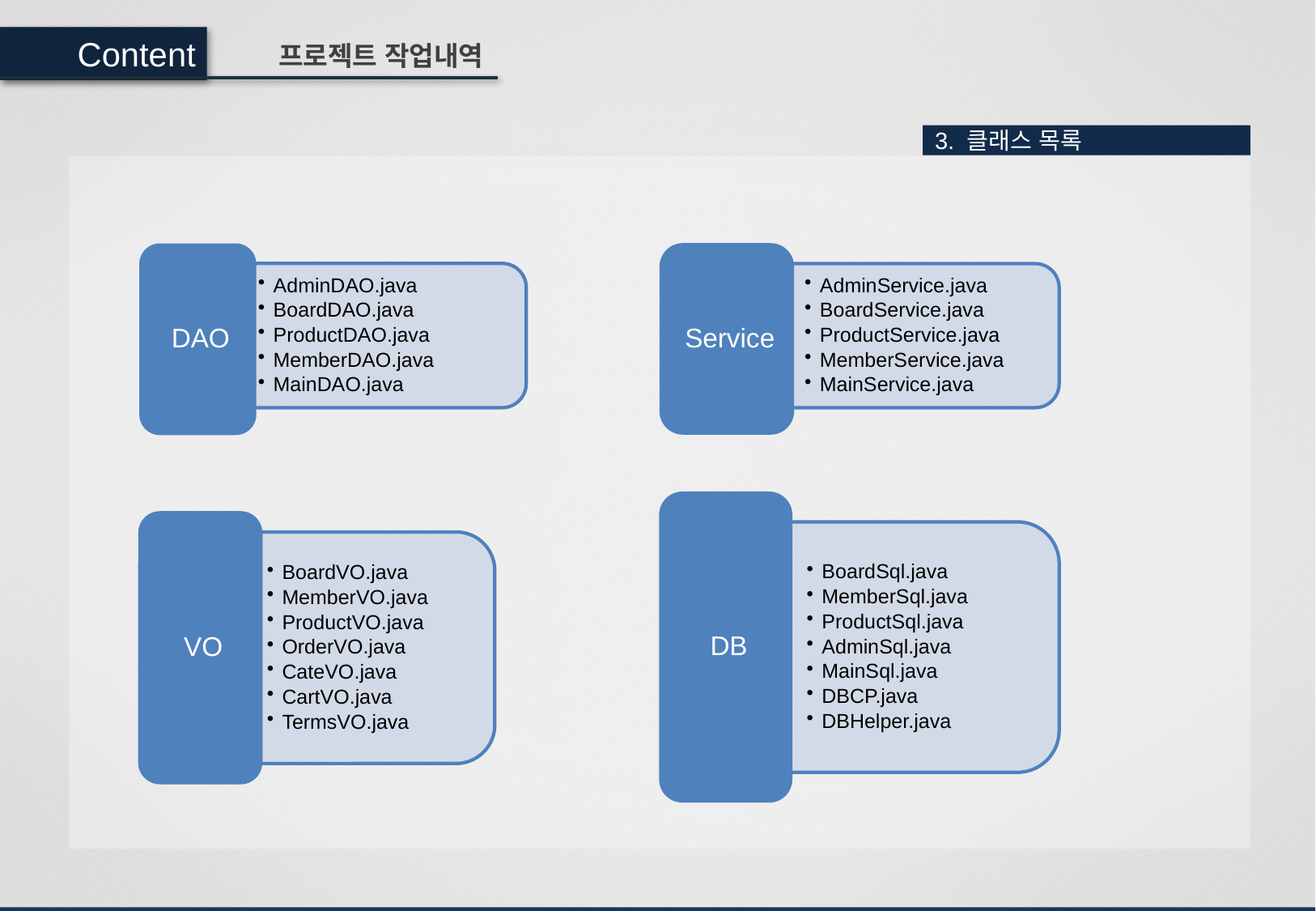

Content
프로젝트 작업내역
3. 클래스 목록

AdminService.java
BoardService.java
ProductService.java
MemberService.java
MainService.java
Service
BoardSql.java
MemberSql.java
ProductSql.java
AdminSql.java
MainSql.java
DBCP.java
DBHelper.java
DB
AdminDAO.java
BoardDAO.java
ProductDAO.java
MemberDAO.java
MainDAO.java
DAO
BoardVO.java
MemberVO.java
ProductVO.java
OrderVO.java
CateVO.java
CartVO.java
TermsVO.java
VO